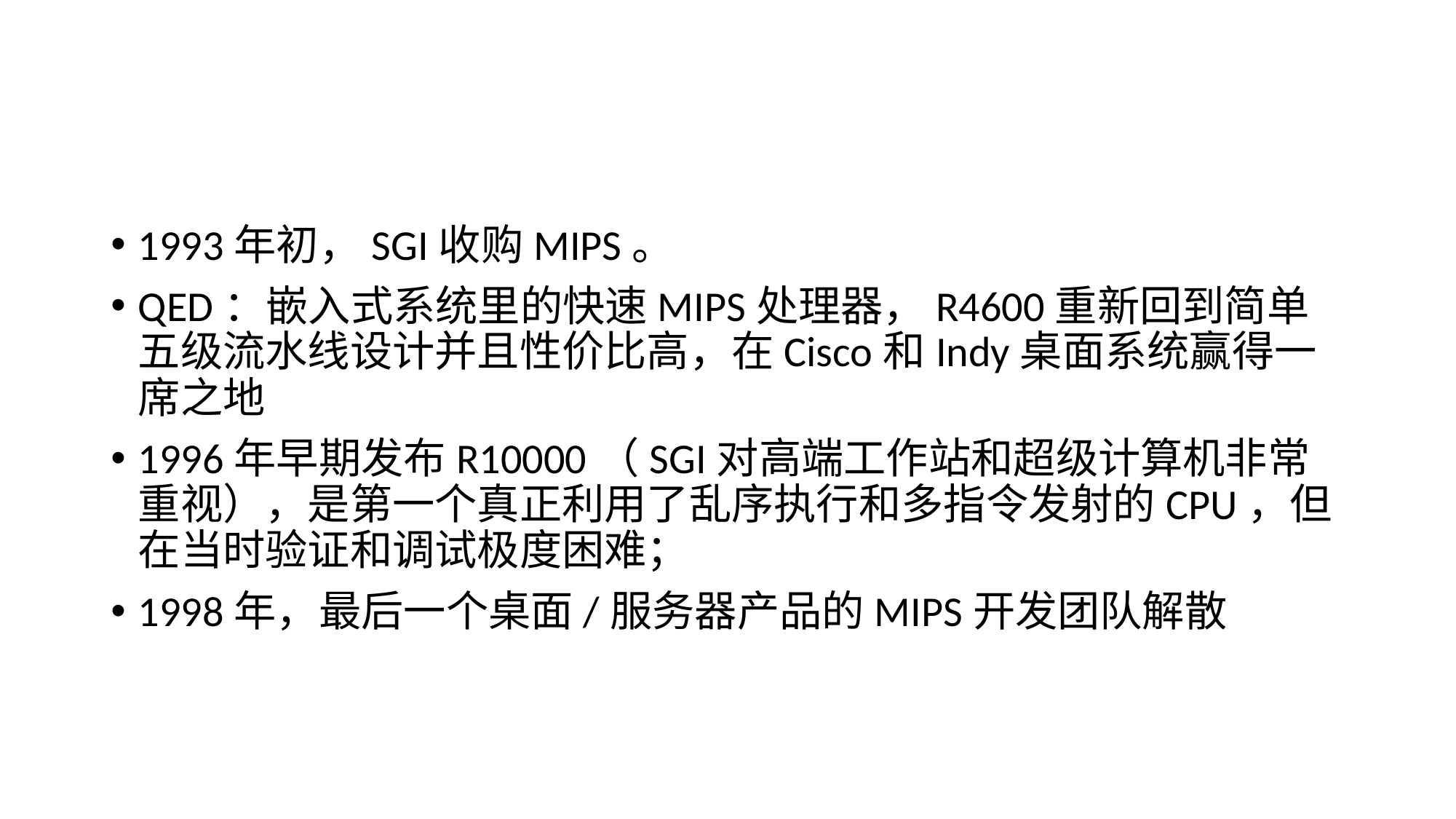

#
1993年初，SGI收购MIPS。
QED：嵌入式系统里的快速MIPS处理器，R4600重新回到简单五级流水线设计并且性价比高，在Cisco和Indy桌面系统赢得一席之地
1996年早期发布R10000（SGI对高端工作站和超级计算机非常重视），是第一个真正利用了乱序执行和多指令发射的CPU，但在当时验证和调试极度困难；
1998年，最后一个桌面/服务器产品的MIPS开发团队解散